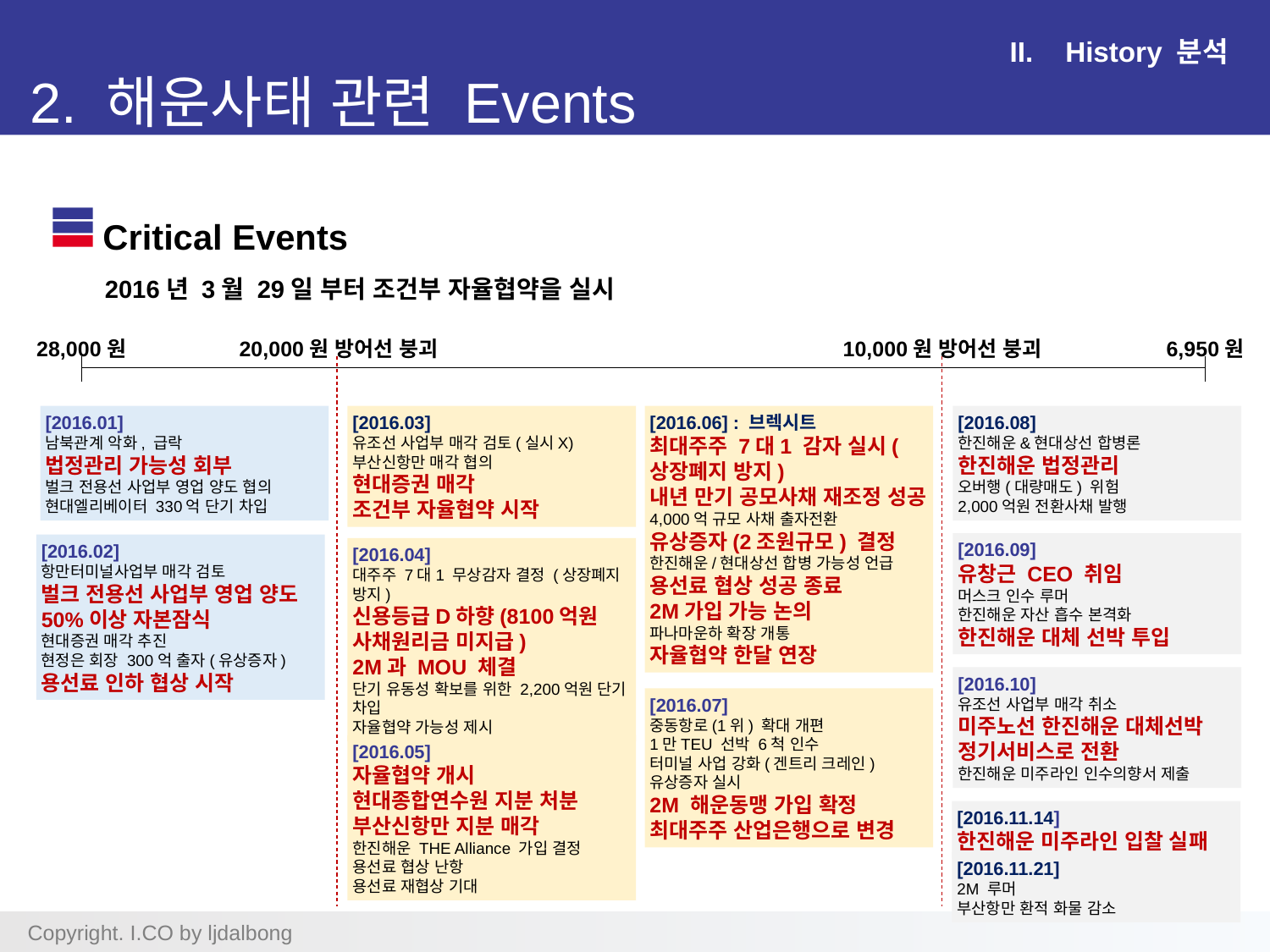

History 분석
2. 해운사태 관련 Events
Critical Events
2016년 3월 29일 부터 조건부 자율협약을 실시
28,000원
20,000원 방어선 붕괴
10,000원 방어선 붕괴
6,950원
[2016.01]
남북관계 악화, 급락
법정관리 가능성 회부
벌크 전용선 사업부 영업 양도 협의
현대엘리베이터 330억 단기 차입
[2016.02]
항만터미널사업부 매각 검토
벌크 전용선 사업부 영업 양도
50%이상 자본잠식
현대증권 매각 추진
현정은 회장 300억 출자(유상증자)
용선료 인하 협상 시작
[2016.03]
유조선 사업부 매각 검토(실시X)
부산신항만 매각 협의
현대증권 매각
조건부 자율협약 시작
[2016.06] : 브렉시트
최대주주 7대1 감자 실시(상장폐지 방지)
내년 만기 공모사채 재조정 성공
4,000억 규모 사채 출자전환
유상증자(2조원규모) 결정
한진해운/현대상선 합병 가능성 언급
용선료 협상 성공 종료
2M가입 가능 논의
파나마운하 확장 개통
자율협약 한달 연장
[2016.07]
중동항로(1위) 확대 개편
1만TEU 선박 6척 인수
터미널 사업 강화(겐트리 크레인)
유상증자 실시
2M 해운동맹 가입 확정
최대주주 산업은행으로 변경
[2016.04]
대주주 7대1 무상감자 결정 (상장폐지 방지)
신용등급D하향(8100억원 사채원리금 미지급)
2M과 MOU 체결
단기 유동성 확보를 위한 2,200억원 단기 차입
자율협약 가능성 제시
[2016.05]
자율협약 개시
현대종합연수원 지분 처분
부산신항만 지분 매각
한진해운 THE Alliance 가입 결정
용선료 협상 난항
용선료 재협상 기대
[2016.08]
한진해운&현대상선 합병론
한진해운 법정관리
오버행(대량매도) 위험
2,000억원 전환사채 발행
[2016.09]
유창근 CEO 취임
머스크 인수 루머
한진해운 자산 흡수 본격화
한진해운 대체 선박 투입
[2016.10]
유조선 사업부 매각 취소
미주노선 한진해운 대체선박 정기서비스로 전환
한진해운 미주라인 인수의향서 제출
[2016.11.14]
한진해운 미주라인 입찰 실패
[2016.11.21]
2M 루머
부산항만 환적 화물 감소
11